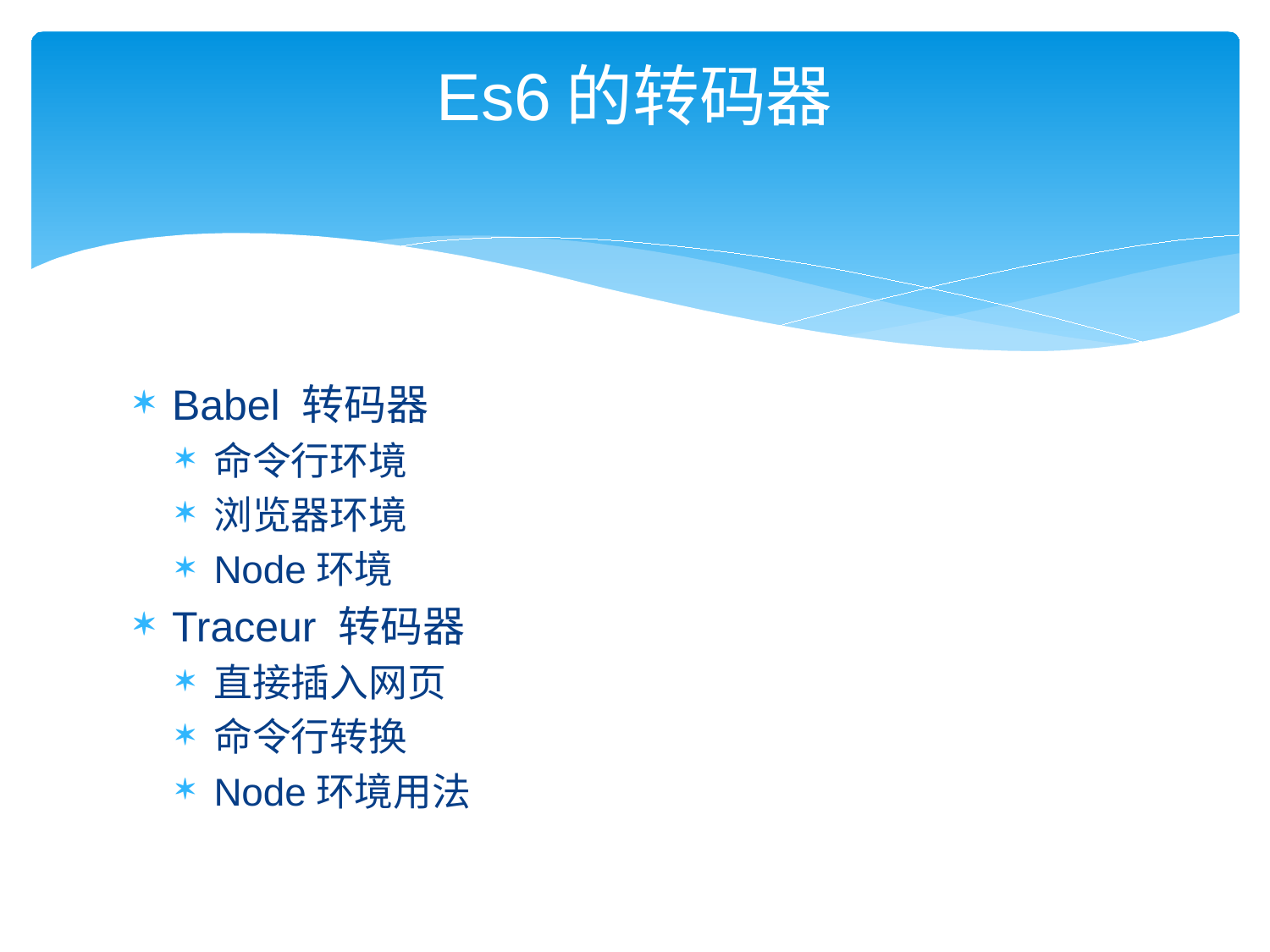

# Es6的转码器
Babel 转码器
命令行环境
浏览器环境
Node环境
Traceur 转码器
直接插入网页
命令行转换
Node环境用法